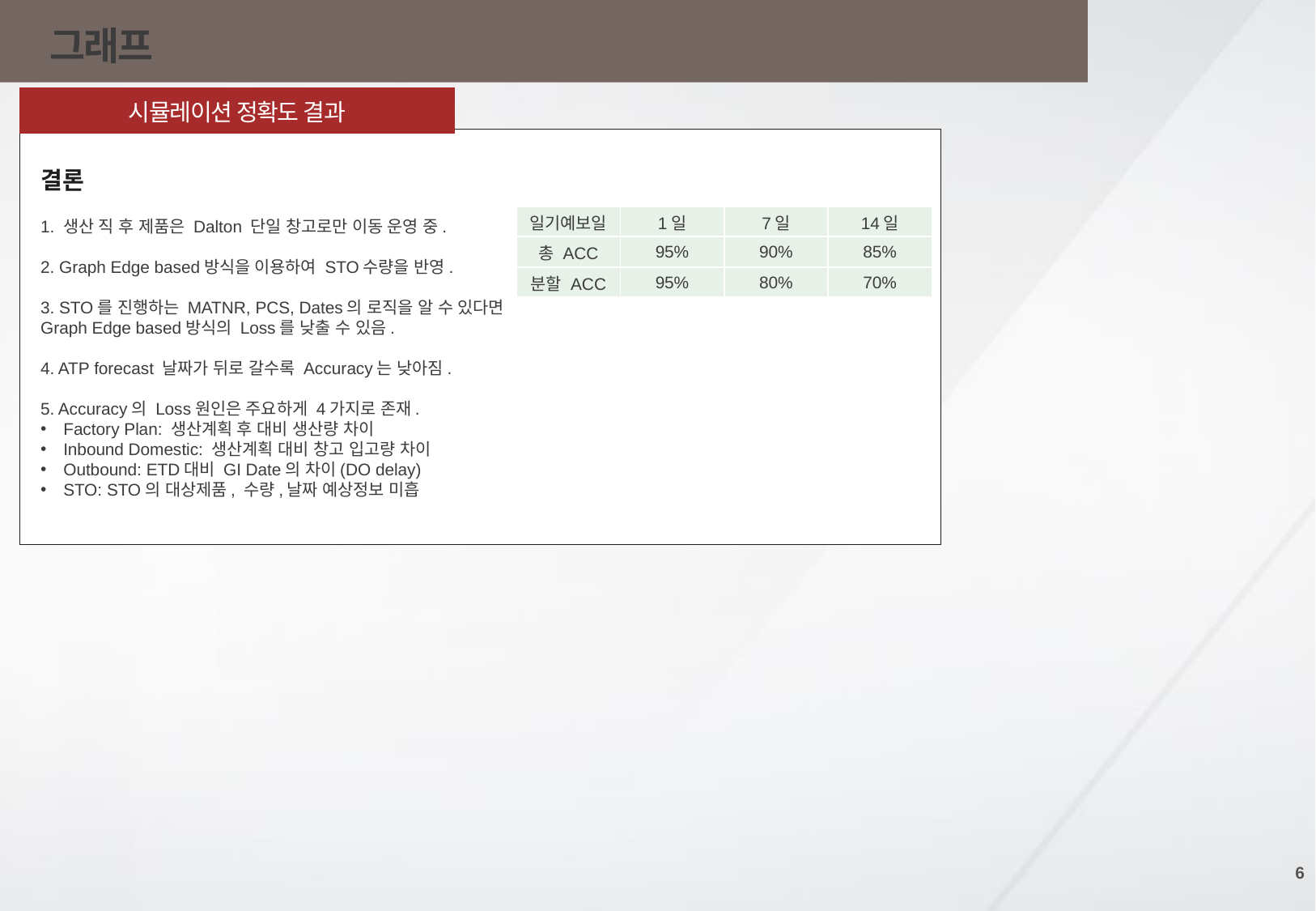

# 그래프
| 시뮬레이션 정확도 결과 |
| --- |

결론

1. 생산 직 후 제품은 Dalton 단일 창고로만 이동 운영 중.

2. Graph Edge based방식을 이용하여 STO수량을 반영.

3. STO를 진행하는 MATNR, PCS, Dates의 로직을 알 수 있다면 Graph Edge based방식의 Loss를 낮출 수 있음.

4. ATP forecast 날짜가 뒤로 갈수록 Accuracy는 낮아짐.

5. Accuracy의 Loss원인은 주요하게 4가지로 존재.
Factory Plan: 생산계획 후 대비 생산량 차이
Inbound Domestic: 생산계획 대비 창고 입고량 차이
Outbound: ETD대비 GI Date의 차이(DO delay)
STO: STO의 대상제품, 수량,날짜 예상정보 미흡
| 일기예보일 | 1일 | 7일 | 14일 |
| --- | --- | --- | --- |
| 총 ACC | 95% | 90% | 85% |
| 분할 ACC | 95% | 80% | 70% |